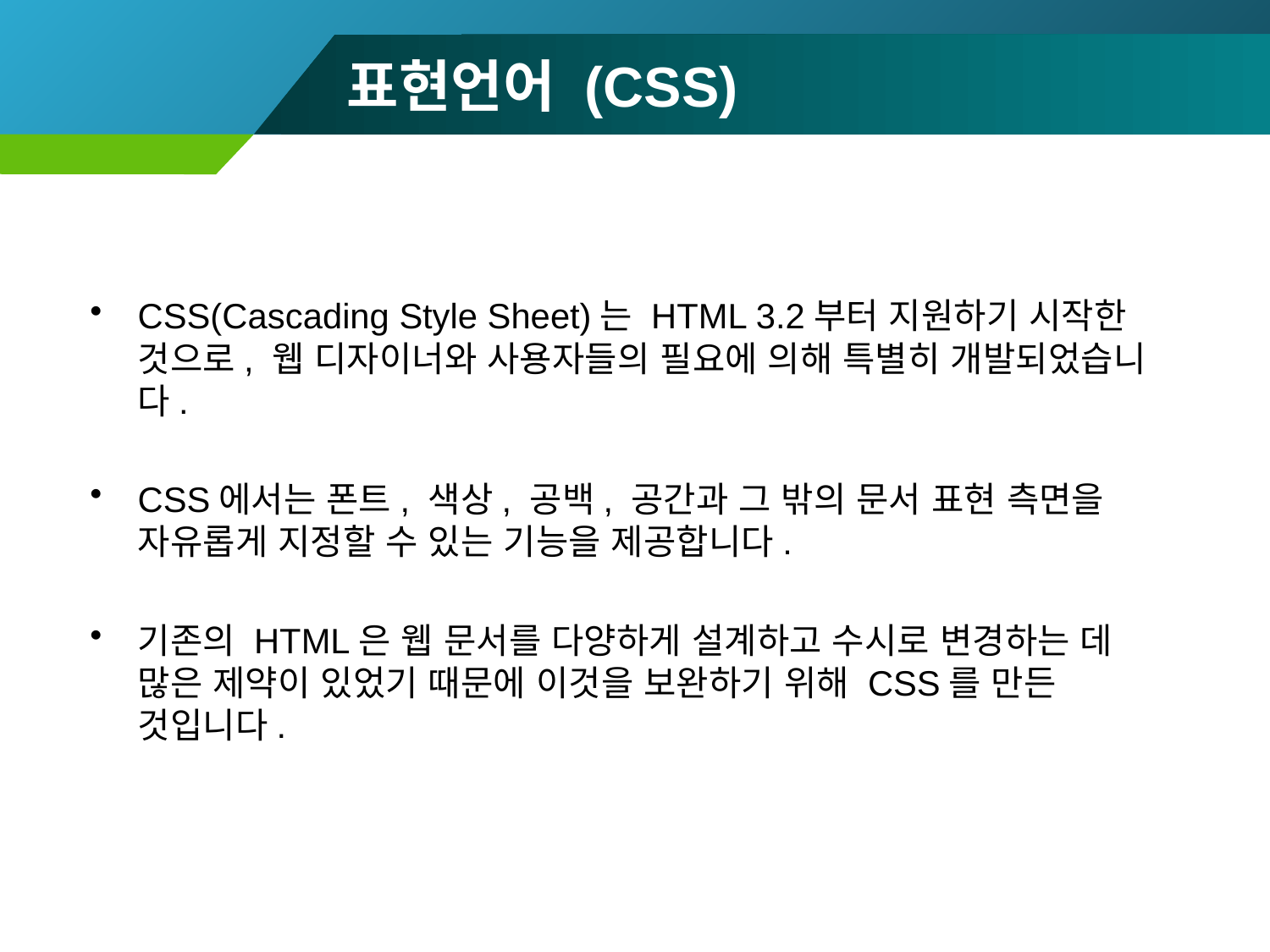

# 표현언어 (CSS)
CSS(Cascading Style Sheet)는 HTML 3.2부터 지원하기 시작한 것으로, 웹 디자이너와 사용자들의 필요에 의해 특별히 개발되었습니다.

CSS에서는 폰트, 색상, 공백, 공간과 그 밖의 문서 표현 측면을 자유롭게 지정할 수 있는 기능을 제공합니다.

기존의 HTML은 웹 문서를 다양하게 설계하고 수시로 변경하는 데 많은 제약이 있었기 때문에 이것을 보완하기 위해 CSS를 만든 것입니다.